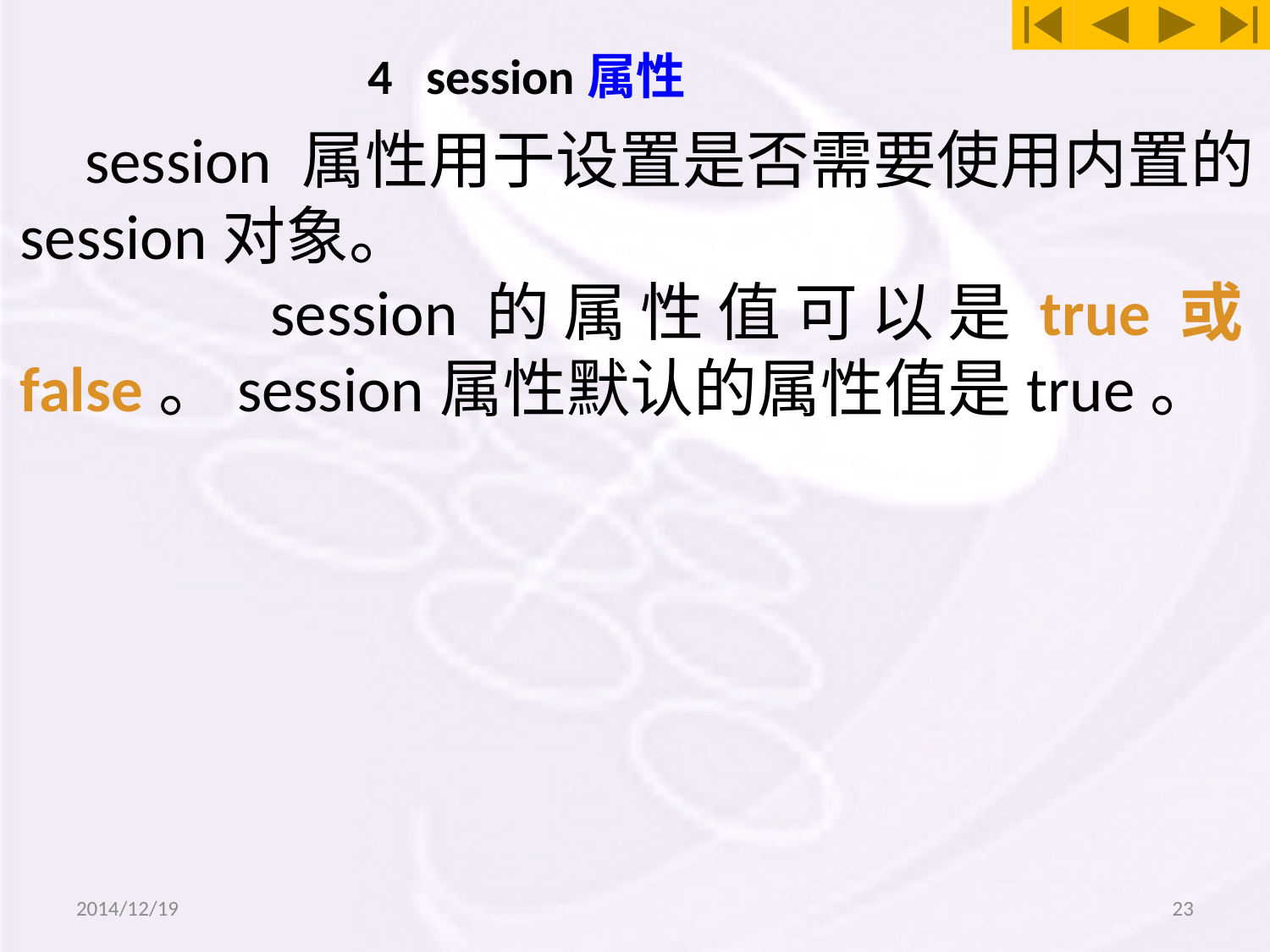

# 4   session属性
    session 属性用于设置是否需要使用内置的session对象。
         session的属性值可以是true或false。session属性默认的属性值是true。
2014/12/19
23